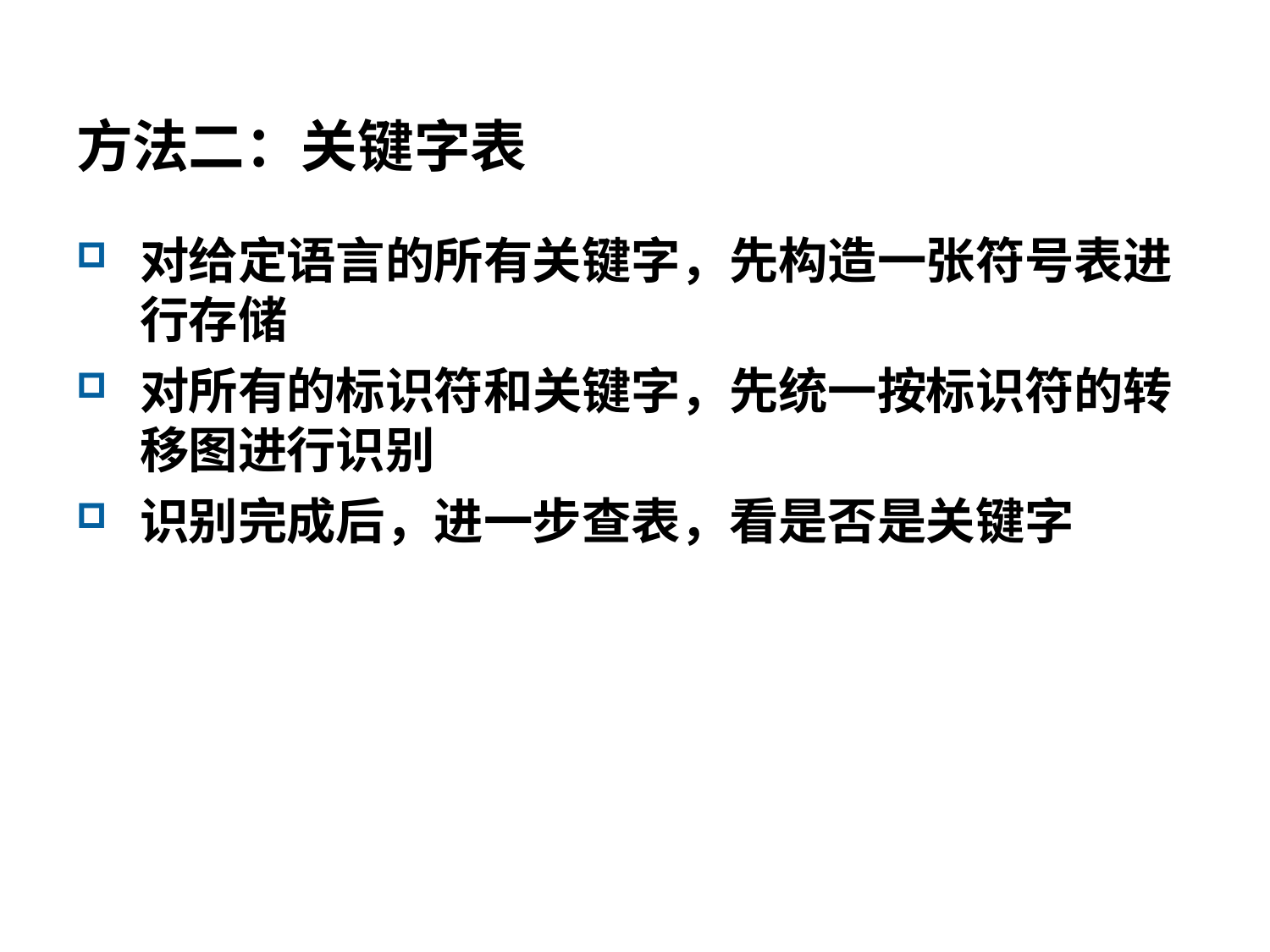

# 方法二：关键字表
对给定语言的所有关键字，先构造一张符号表进 行存储
对所有的标识符和关键字，先统一按标识符的转 移图进行识别
识别完成后，进一步查表，看是否是关键字